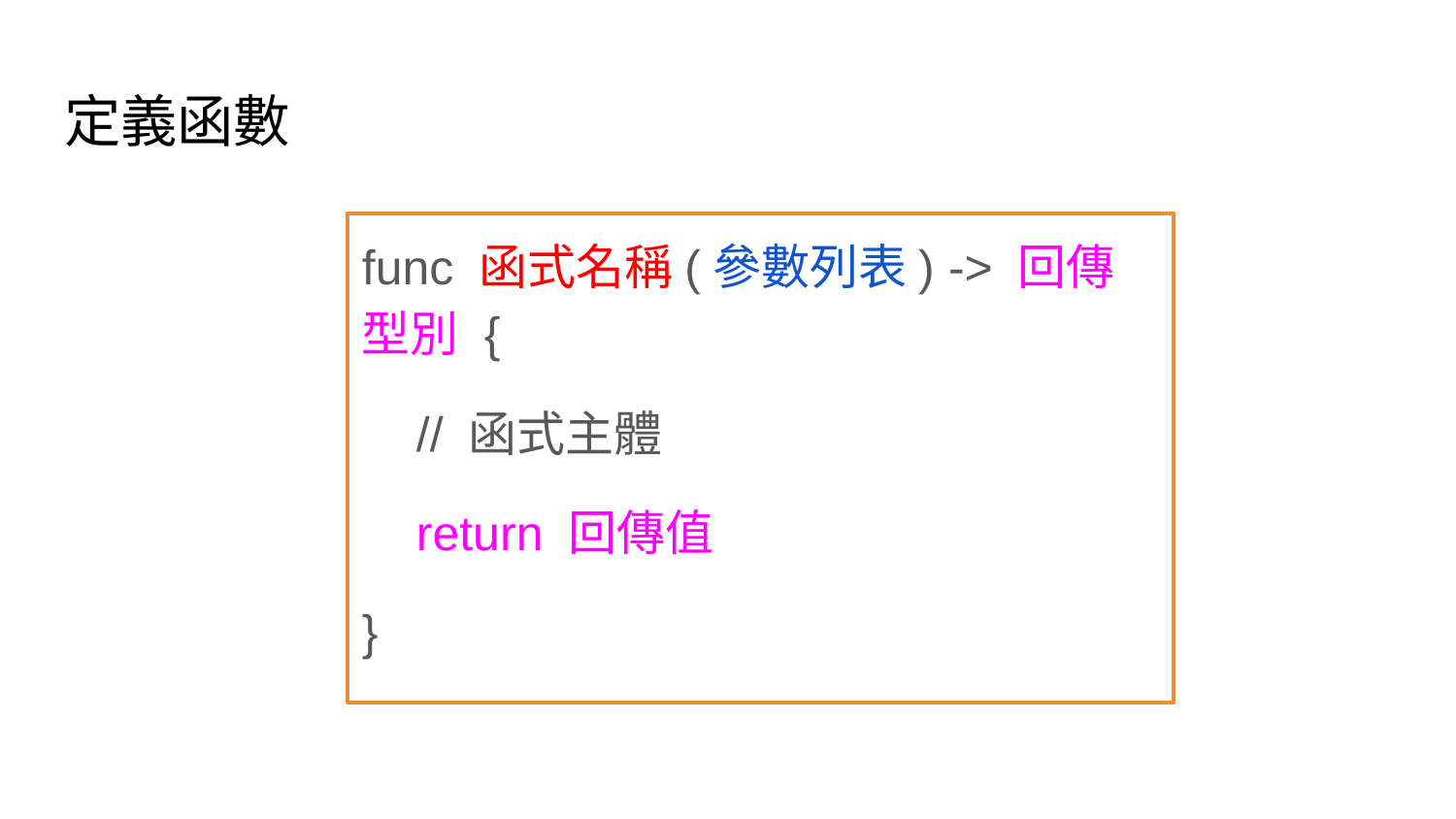

# 定義函數
func 函式名稱(參數列表) -> 回傳型別 {
    // 函式主體
    return 回傳值
}